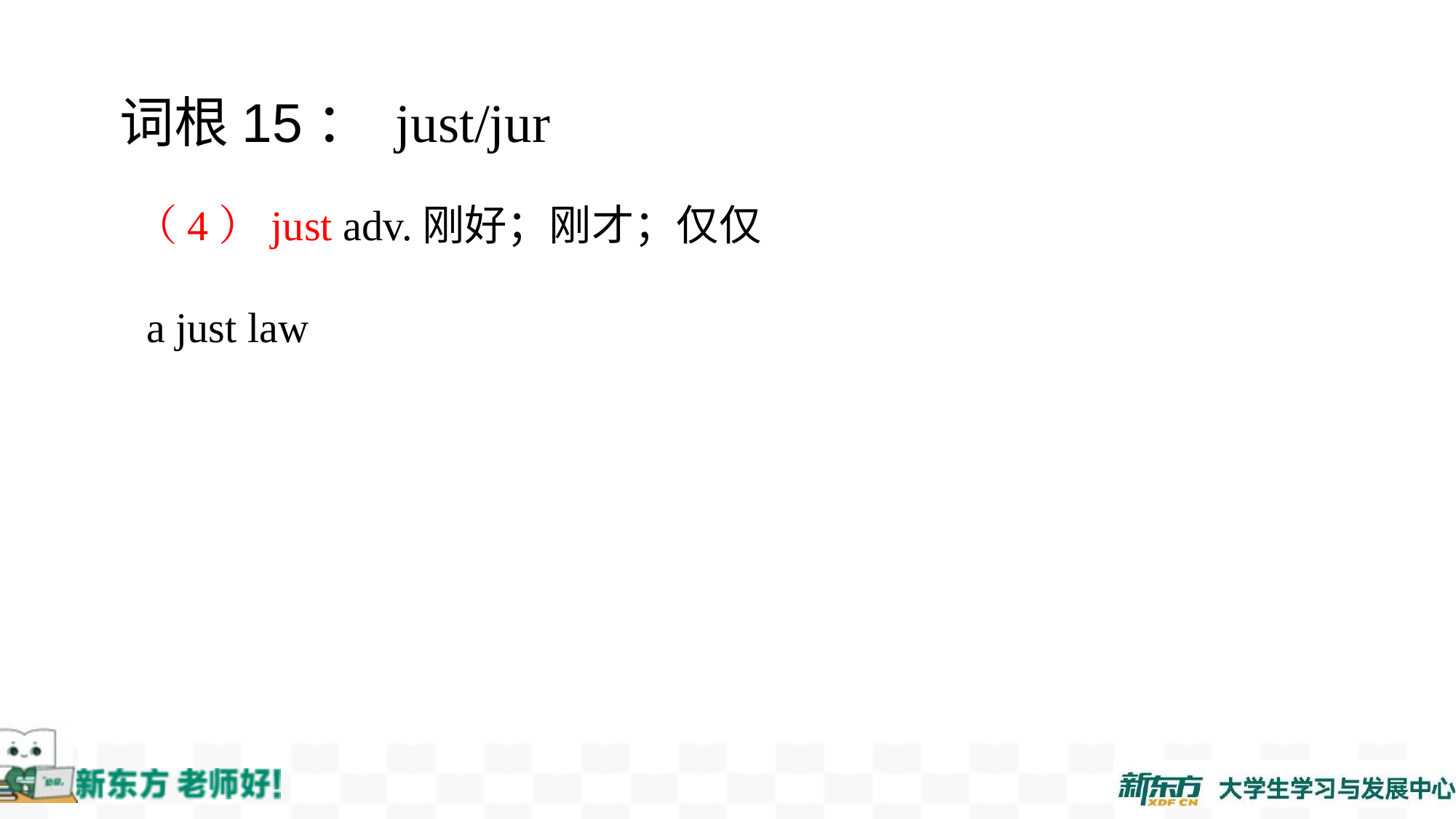

词根15： just/jur

（4）just adv.刚好；刚才；仅仅

 a just law